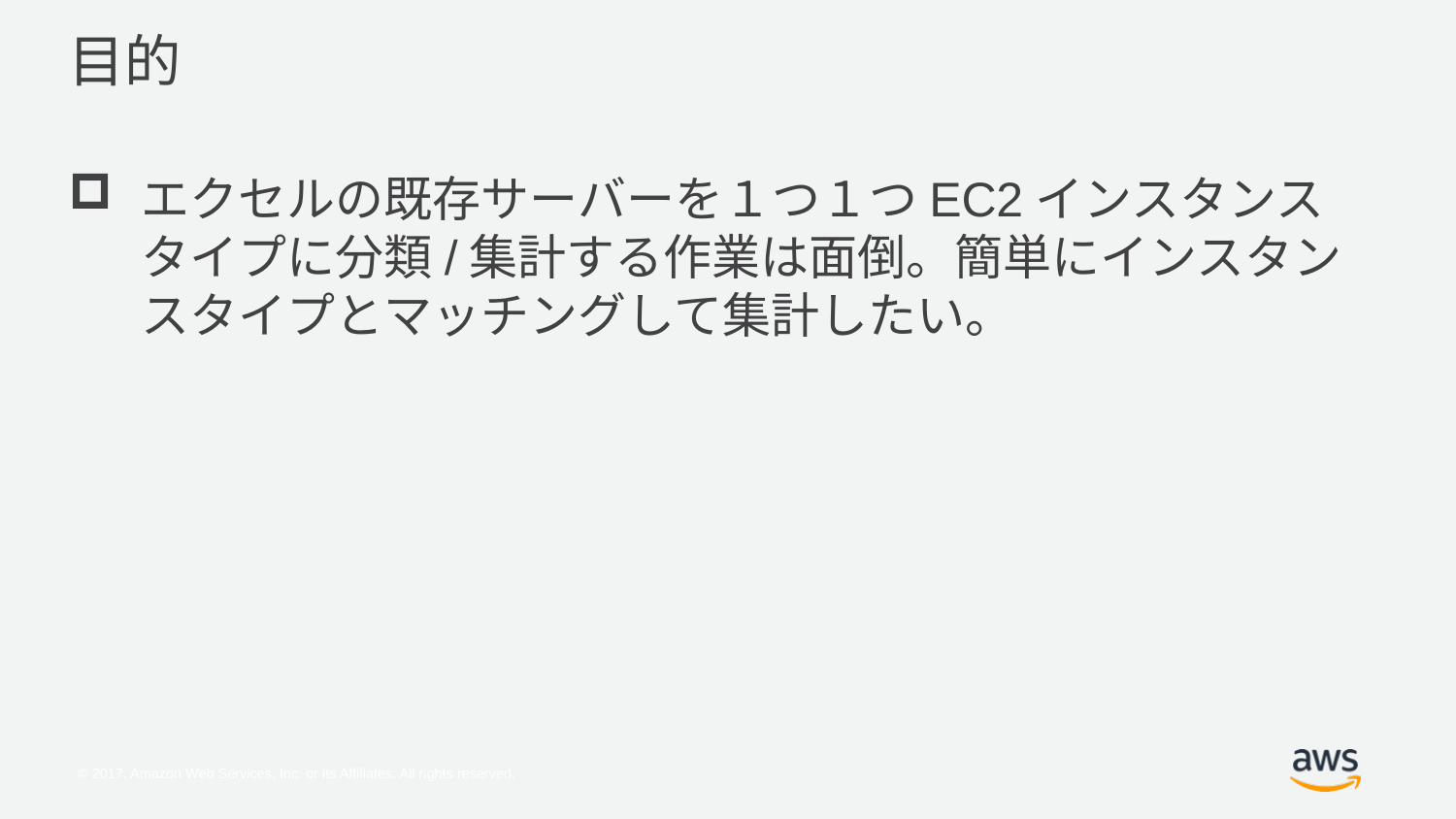

# 目的
エクセルの既存サーバーを１つ１つEC2インスタンスタイプに分類/集計する作業は面倒。簡単にインスタンスタイプとマッチングして集計したい。